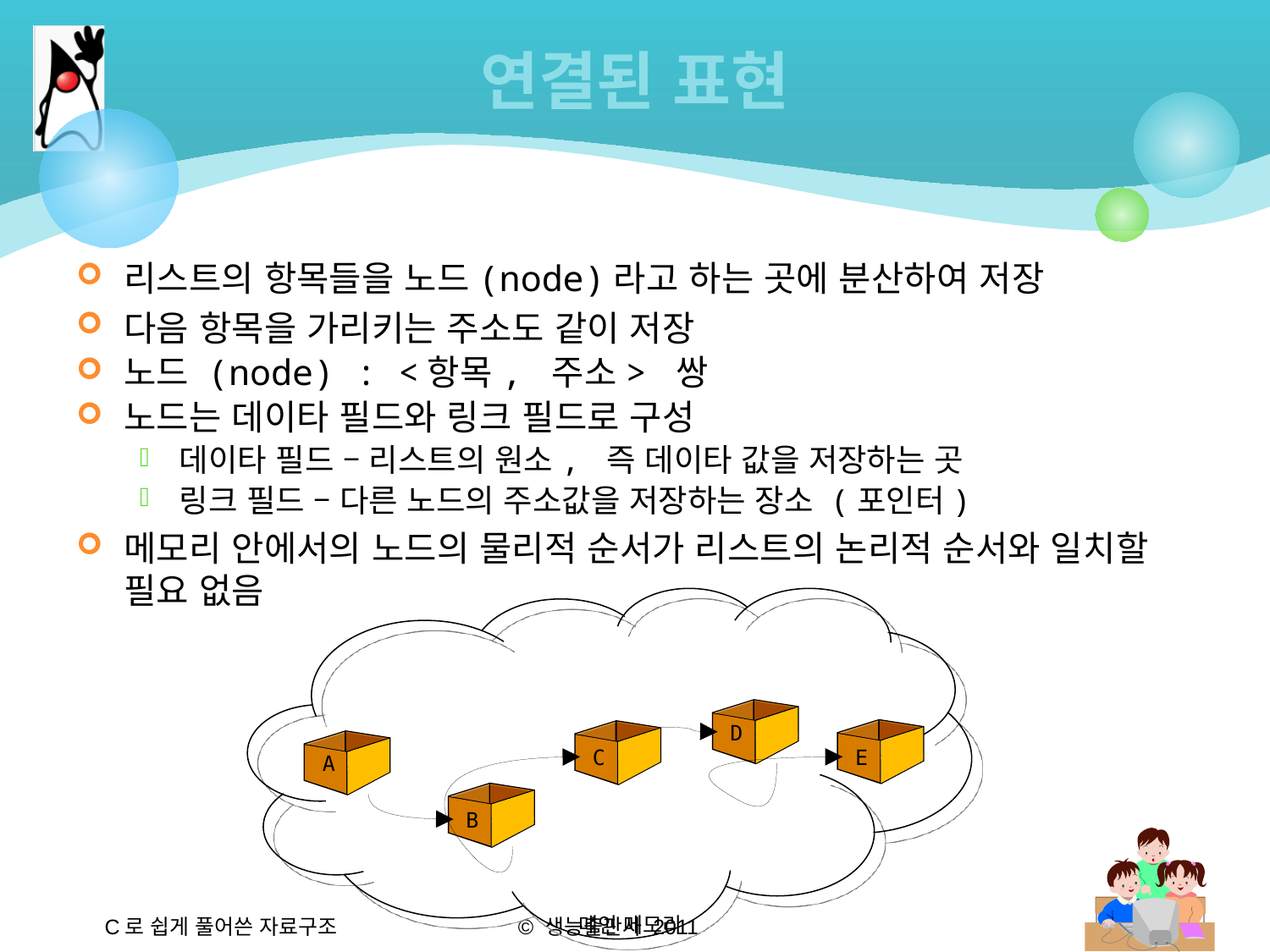

# 연결된 표현
리스트의 항목들을 노드(node)라고 하는 곳에 분산하여 저장
다음 항목을 가리키는 주소도 같이 저장
노드 (node) : <항목, 주소> 쌍
노드는 데이타 필드와 링크 필드로 구성
데이타 필드 – 리스트의 원소, 즉 데이타 값을 저장하는 곳
링크 필드 – 다른 노드의 주소값을 저장하는 장소 (포인터)
메모리 안에서의 노드의 물리적 순서가 리스트의 논리적 순서와 일치할 필요 없음

D

C

E

A

B

메인 메모리